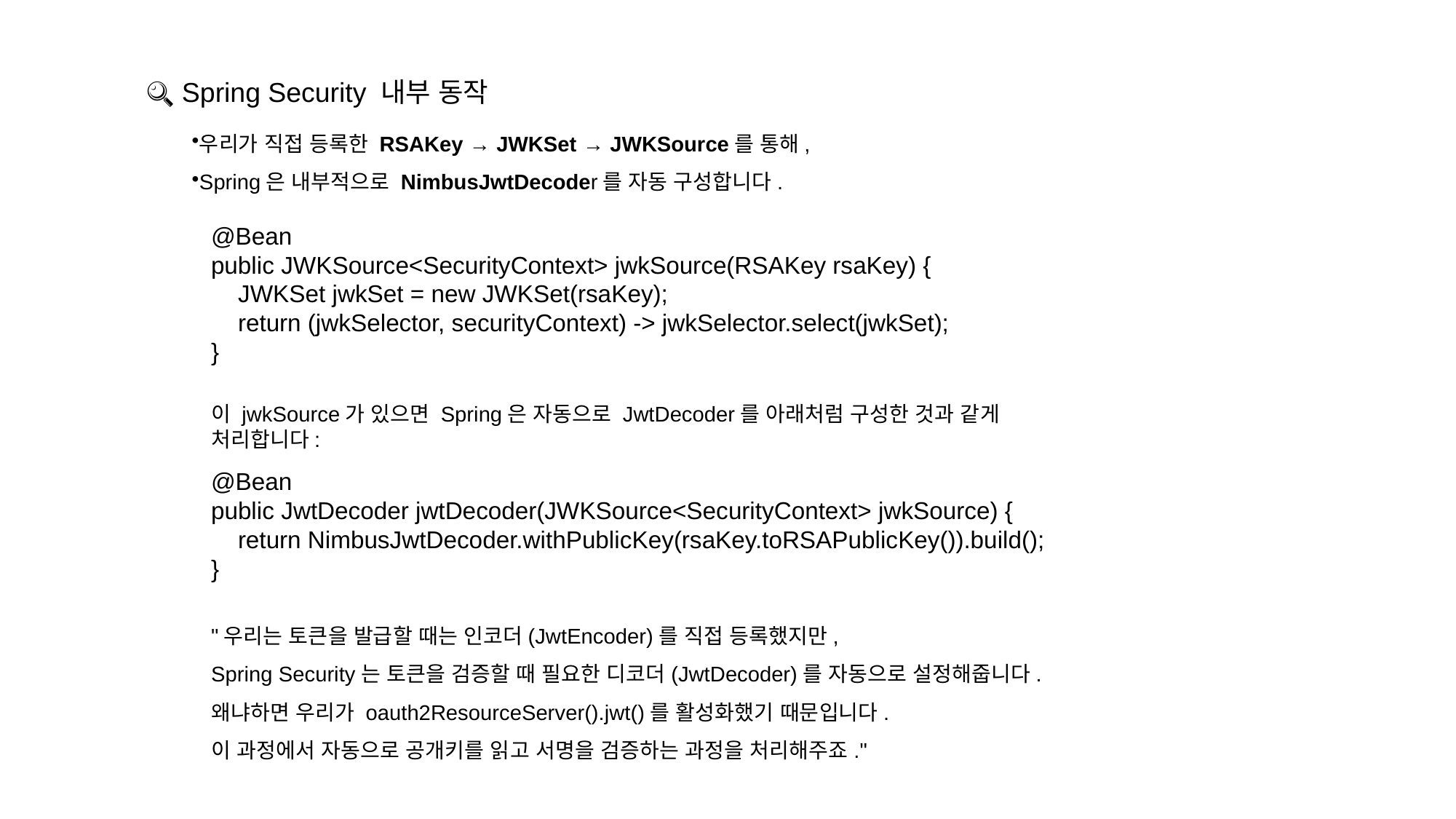

🔍 Spring Security 내부 동작
우리가 직접 등록한 RSAKey → JWKSet → JWKSource를 통해,
Spring은 내부적으로 NimbusJwtDecoder를 자동 구성합니다.
@Bean
public JWKSource<SecurityContext> jwkSource(RSAKey rsaKey) {
    JWKSet jwkSet = new JWKSet(rsaKey);
    return (jwkSelector, securityContext) -> jwkSelector.select(jwkSet);
}
이 jwkSource가 있으면 Spring은 자동으로 JwtDecoder를 아래처럼 구성한 것과 같게 처리합니다:
@Bean
public JwtDecoder jwtDecoder(JWKSource<SecurityContext> jwkSource) {
    return NimbusJwtDecoder.withPublicKey(rsaKey.toRSAPublicKey()).build();
}
"우리는 토큰을 발급할 때는 인코더(JwtEncoder)를 직접 등록했지만,
Spring Security는 토큰을 검증할 때 필요한 디코더(JwtDecoder)를 자동으로 설정해줍니다.
왜냐하면 우리가 oauth2ResourceServer().jwt()를 활성화했기 때문입니다.
이 과정에서 자동으로 공개키를 읽고 서명을 검증하는 과정을 처리해주죠."